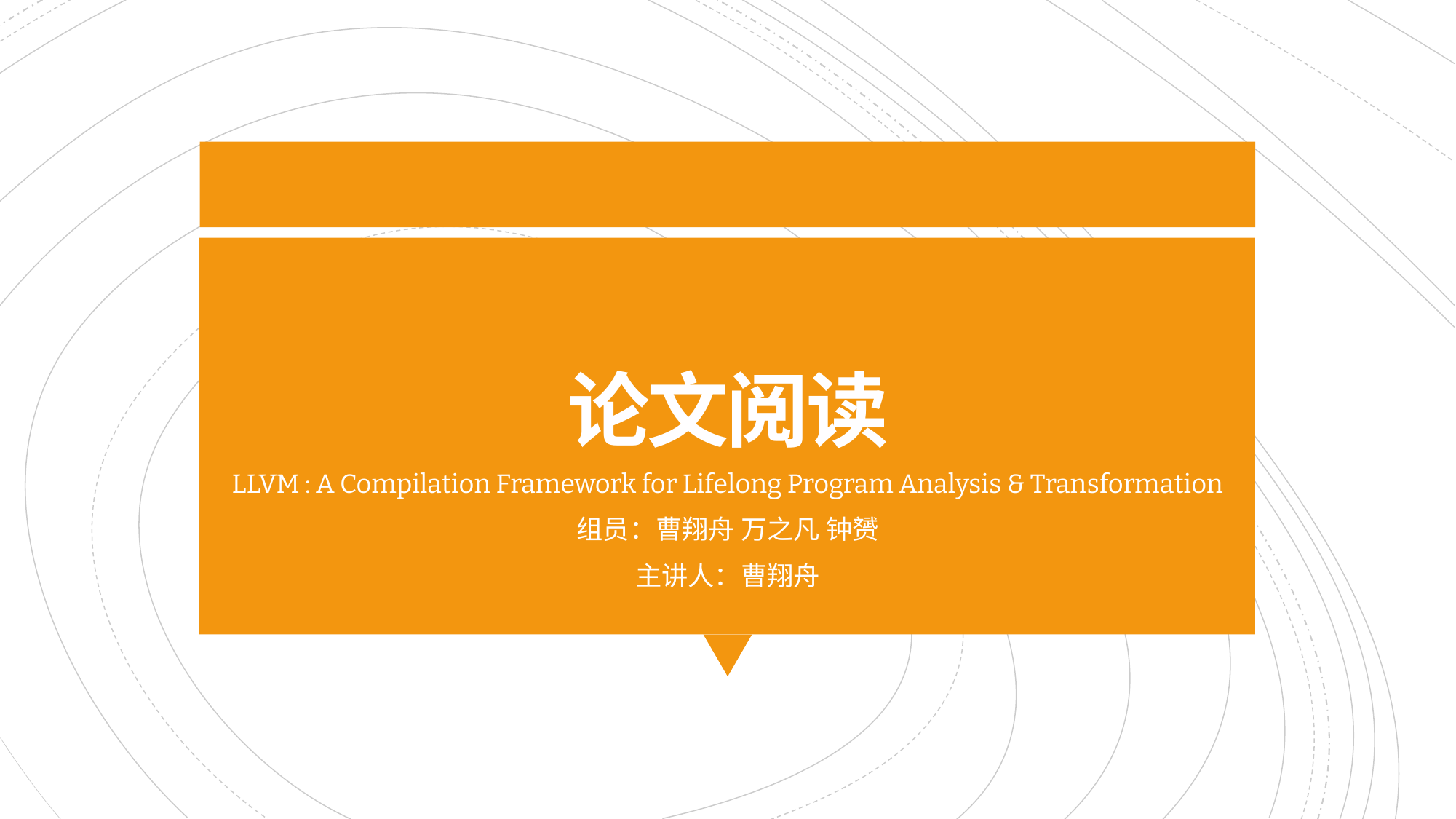

# 论文阅读
LLVM : A Compilation Framework for Lifelong Program Analysis & Transformation
组员：曹翔舟 万之凡 钟赟
主讲人：曹翔舟